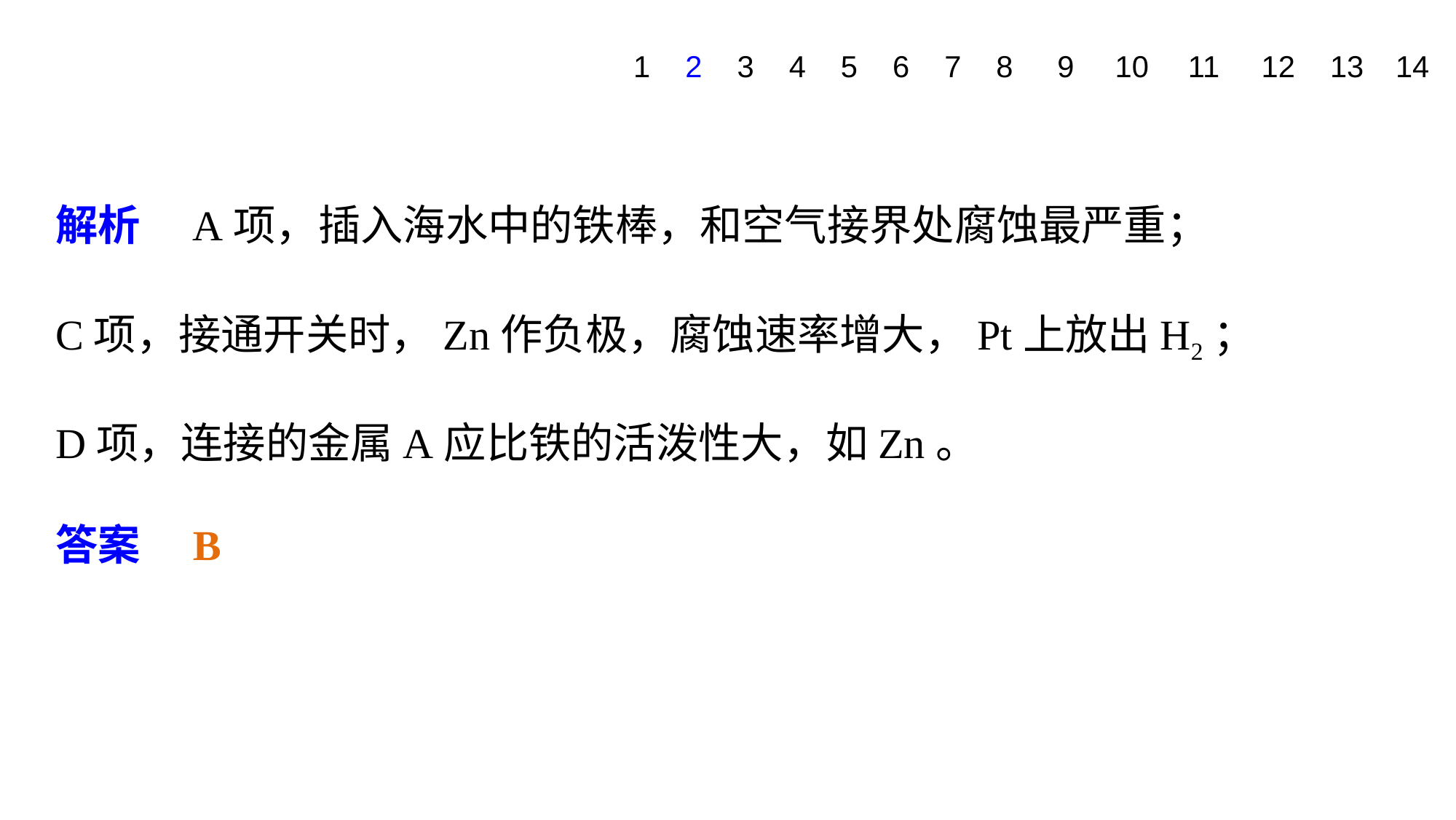

1
2
3
4
5
6
7
8
9
10
11
12
13
14
解析　A项，插入海水中的铁棒，和空气接界处腐蚀最严重；
C项，接通开关时，Zn作负极，腐蚀速率增大，Pt上放出H2；
D项，连接的金属A应比铁的活泼性大，如Zn。
答案　B